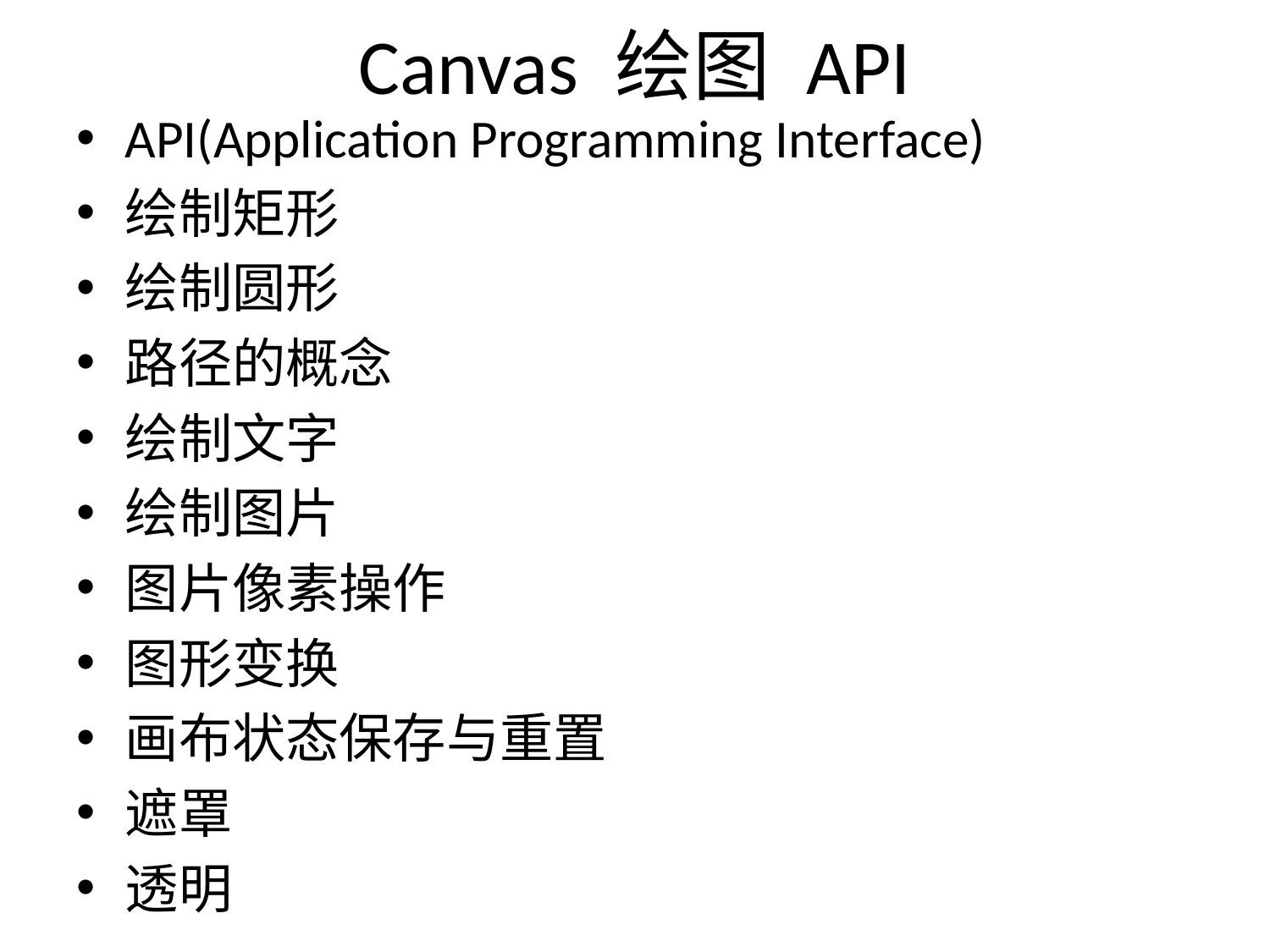

# Canvas 绘图 API
API(Application Programming Interface)
绘制矩形
绘制圆形
路径的概念
绘制文字
绘制图片
图片像素操作
图形变换
画布状态保存与重置
遮罩
透明